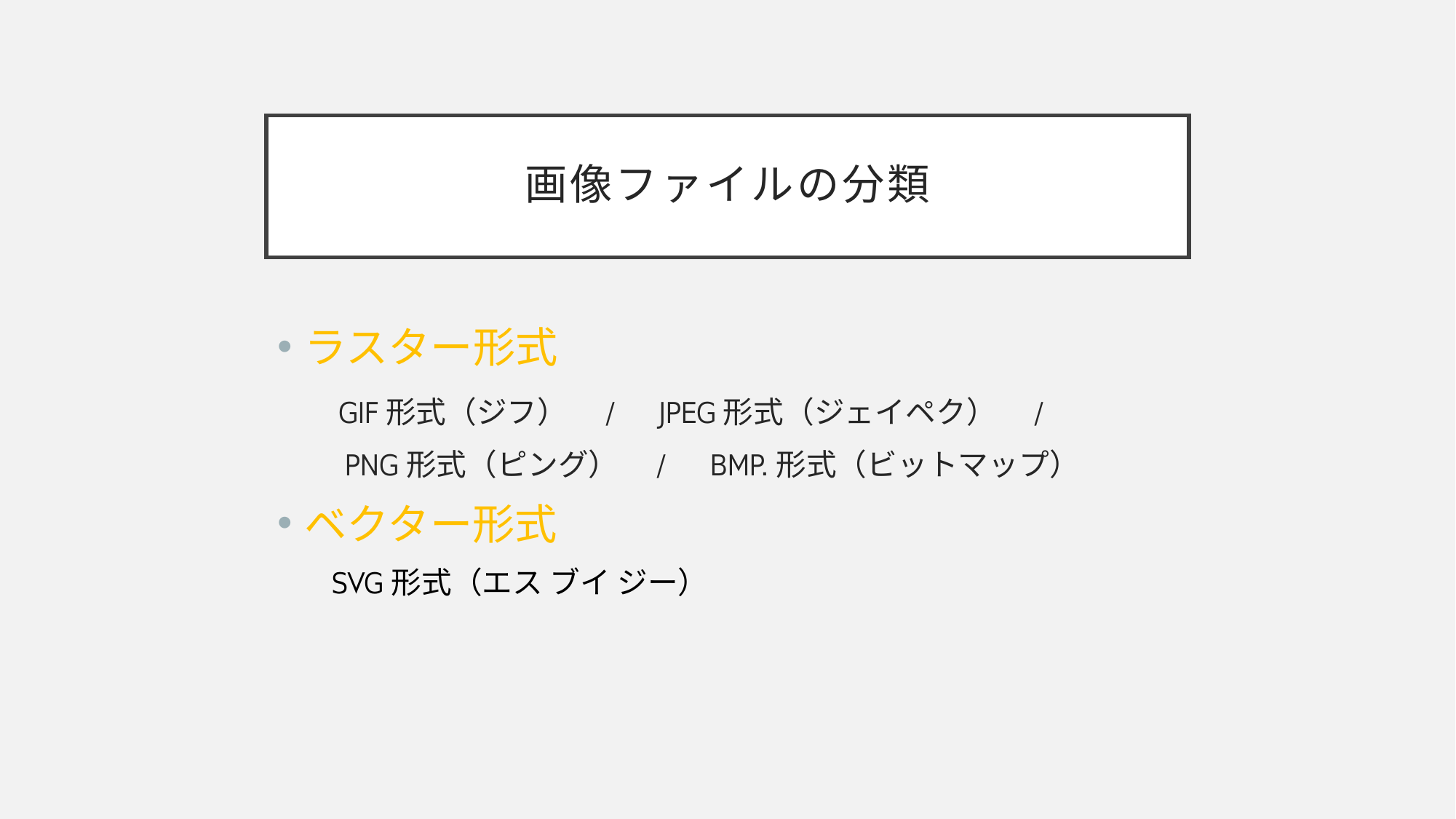

# 画像ファイルの分類
ラスター形式
　  GIF形式（ジフ）　/　JPEG形式（ジェイペク）　/
　　PNG形式（ピング）　/　BMP.形式（ビットマップ）
ベクター形式
      SVG形式（エス ブイ ジー）